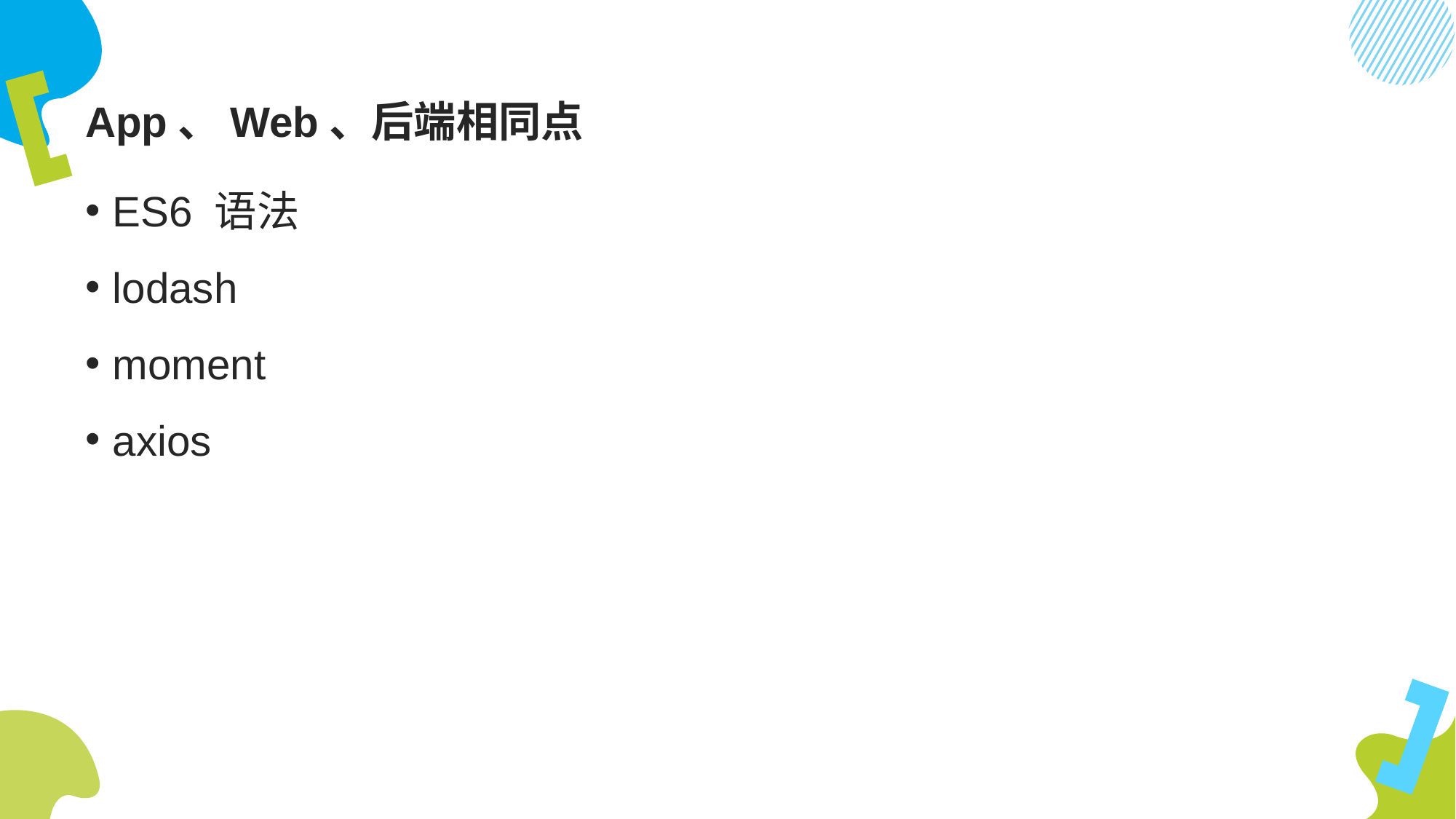

# App、Web、后端相同点
ES6 语法
lodash
moment
axios